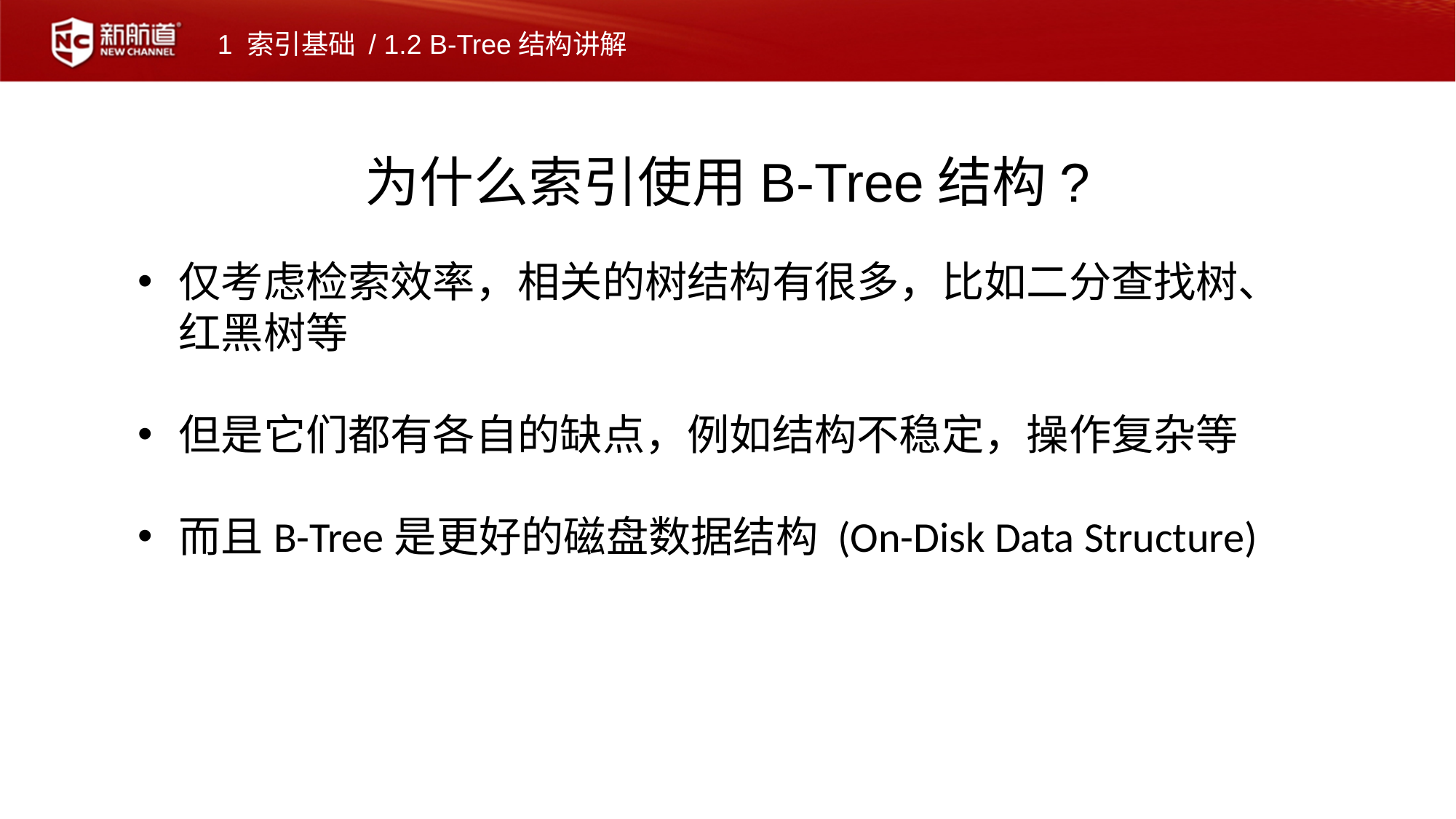

1 索引基础 / 1.2 B-Tree结构讲解

为什么索引使用B-Tree结构?
仅考虑检索效率，相关的树结构有很多，比如二分查找树、红黑树等

但是它们都有各自的缺点，例如结构不稳定，操作复杂等

而且B-Tree是更好的磁盘数据结构 (On-Disk Data Structure)